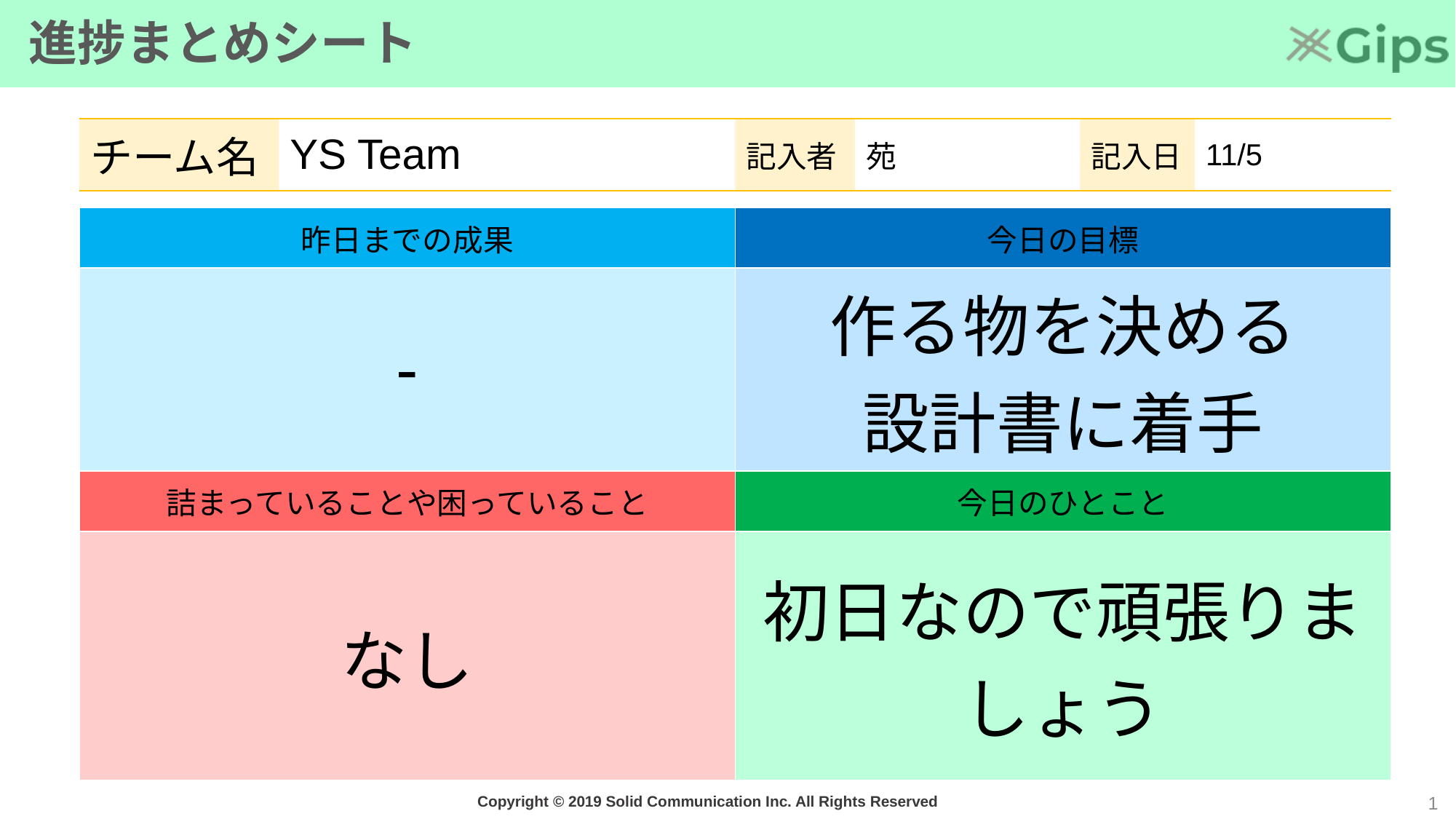

# 進捗まとめシート
| チーム名 | YS Team | 記入者 | 苑 | 記入日 | 11/5 |
| --- | --- | --- | --- | --- | --- |
| 昨日までの成果 | 今日の目標 |
| --- | --- |
| - | 作る物を決める 設計書に着手 |
| 詰まっていることや困っていること | 今日のひとこと |
| なし | 初日なので頑張りましょう |
1